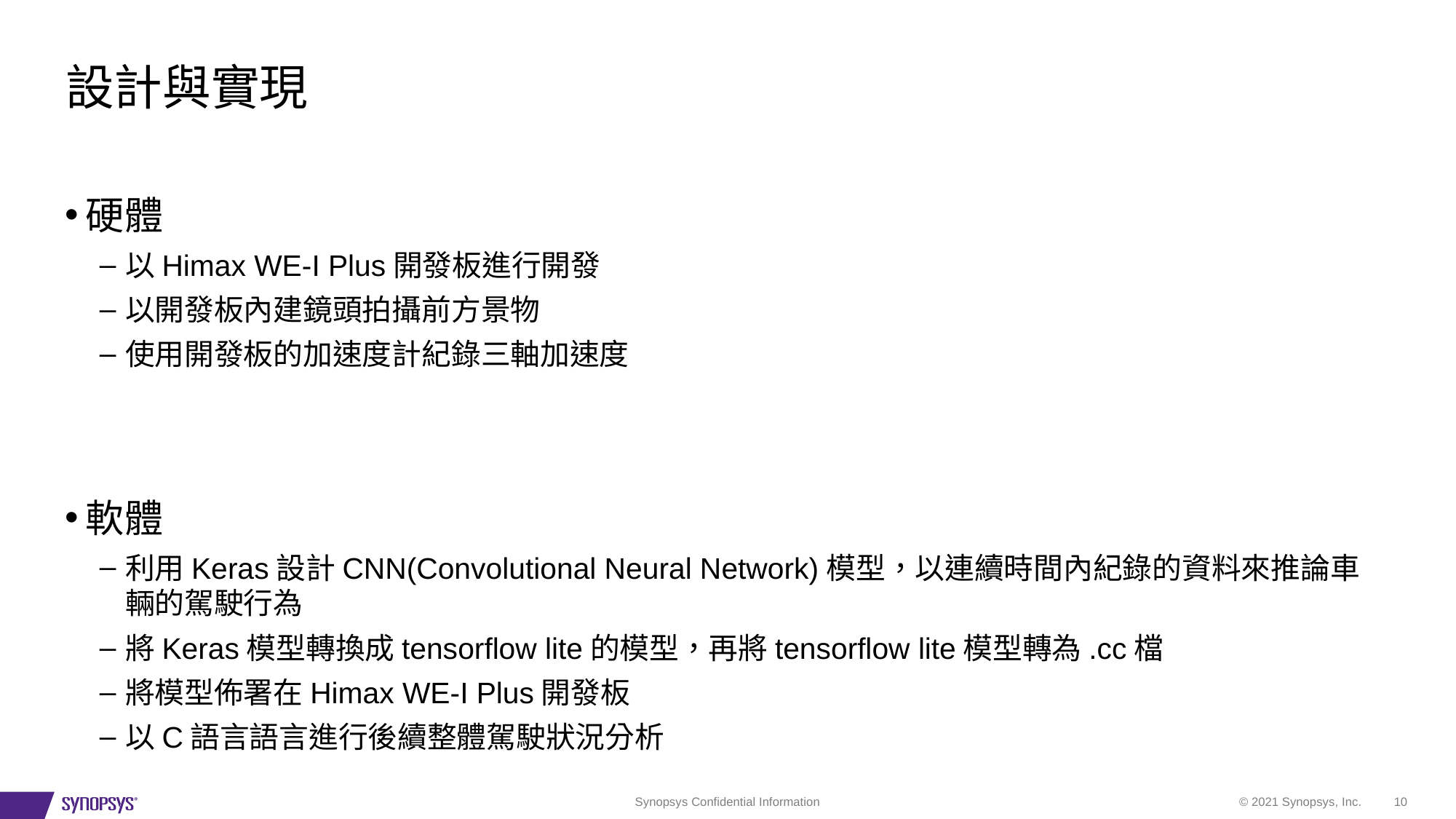

# 設計與實現
硬體
以Himax WE-I Plus開發板進行開發
以開發板內建鏡頭拍攝前方景物
使用開發板的加速度計紀錄三軸加速度

軟體
利用Keras設計CNN(Convolutional Neural Network)模型，以連續時間內紀錄的資料來推論車輛的駕駛行為
將Keras模型轉換成tensorflow lite的模型，再將tensorflow lite模型轉為.cc檔
將模型佈署在Himax WE-I Plus開發板
以C語言語言進行後續整體駕駛狀況分析